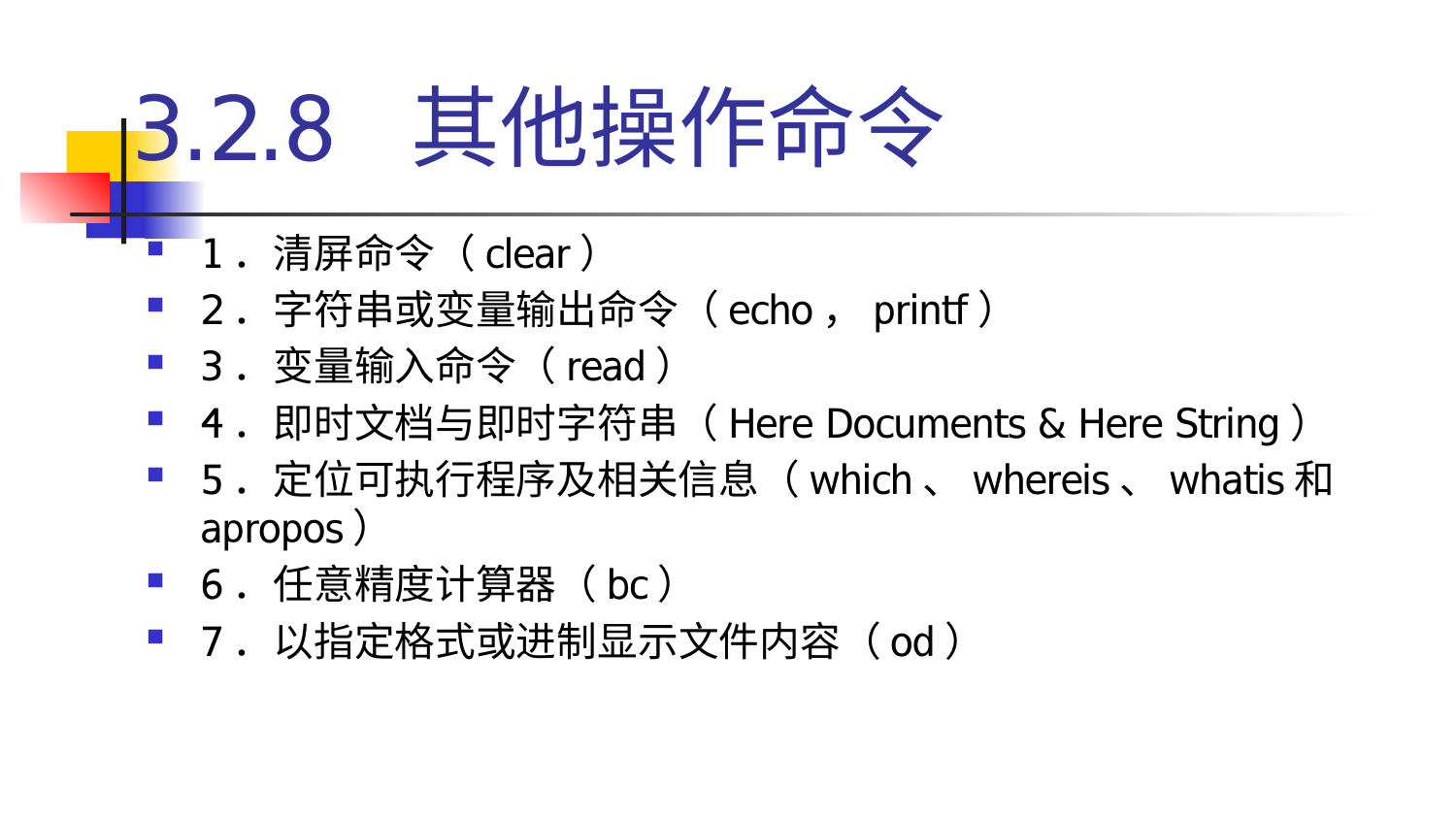

# 3.2.8  其他操作命令
1．清屏命令（clear）
2．字符串或变量输出命令（echo，printf）
3．变量输入命令（read）
4．即时文档与即时字符串（Here Documents & Here String）
5．定位可执行程序及相关信息（which、whereis、whatis和apropos）
6．任意精度计算器（bc）
7．以指定格式或进制显示文件内容（od）